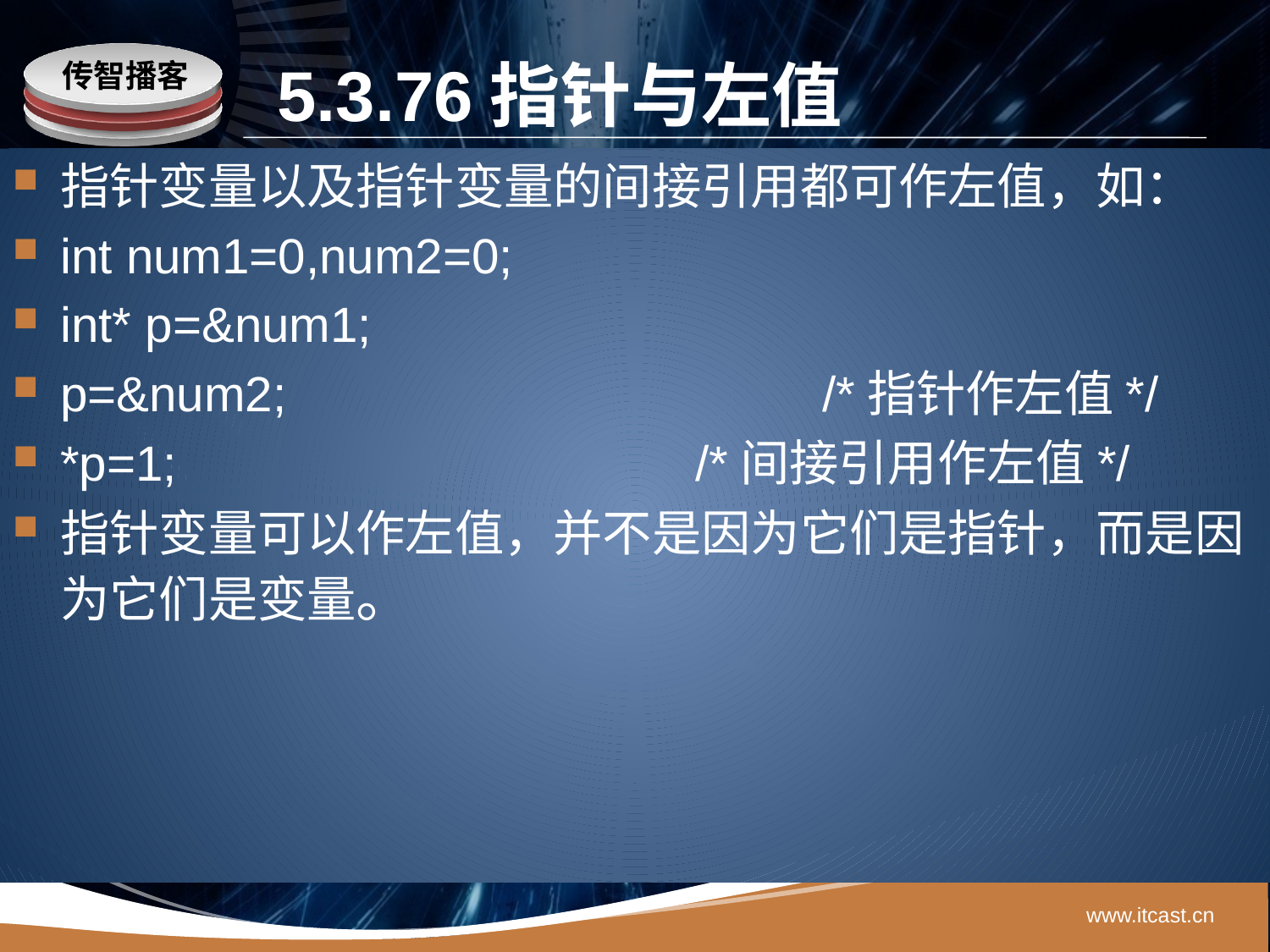

# 5.3.76指针与左值
指针变量以及指针变量的间接引用都可作左值，如：
int num1=0,num2=0;
int* p=&num1;
p=&num2;					/*指针作左值*/
*p=1;					/*间接引用作左值*/
指针变量可以作左值，并不是因为它们是指针，而是因为它们是变量。
www.itcast.cn